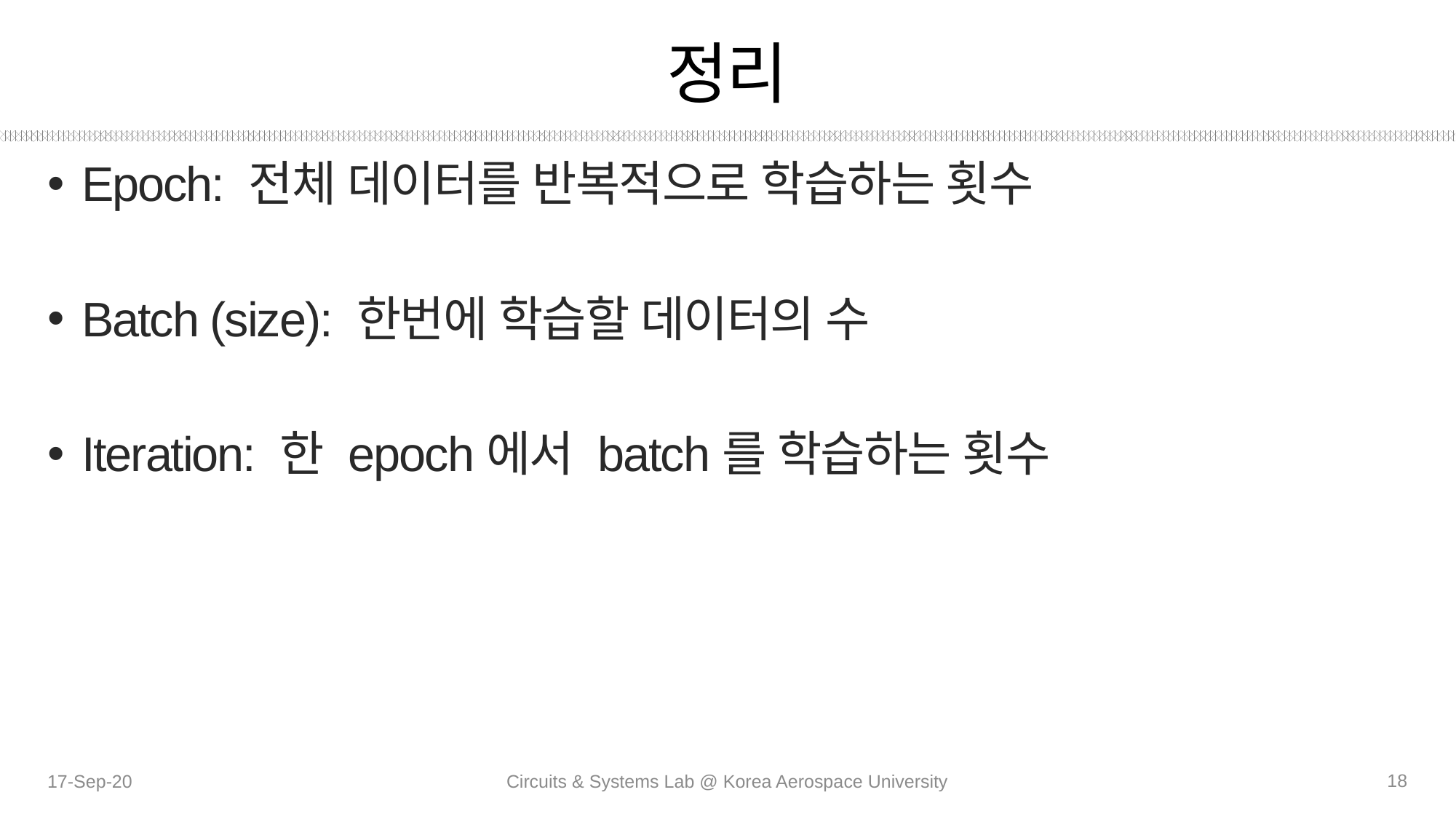

# 정리
Epoch: 전체 데이터를 반복적으로 학습하는 횟수

Batch (size): 한번에 학습할 데이터의 수

Iteration: 한 epoch에서 batch를 학습하는 횟수
18
17-Sep-20
Circuits & Systems Lab @ Korea Aerospace University